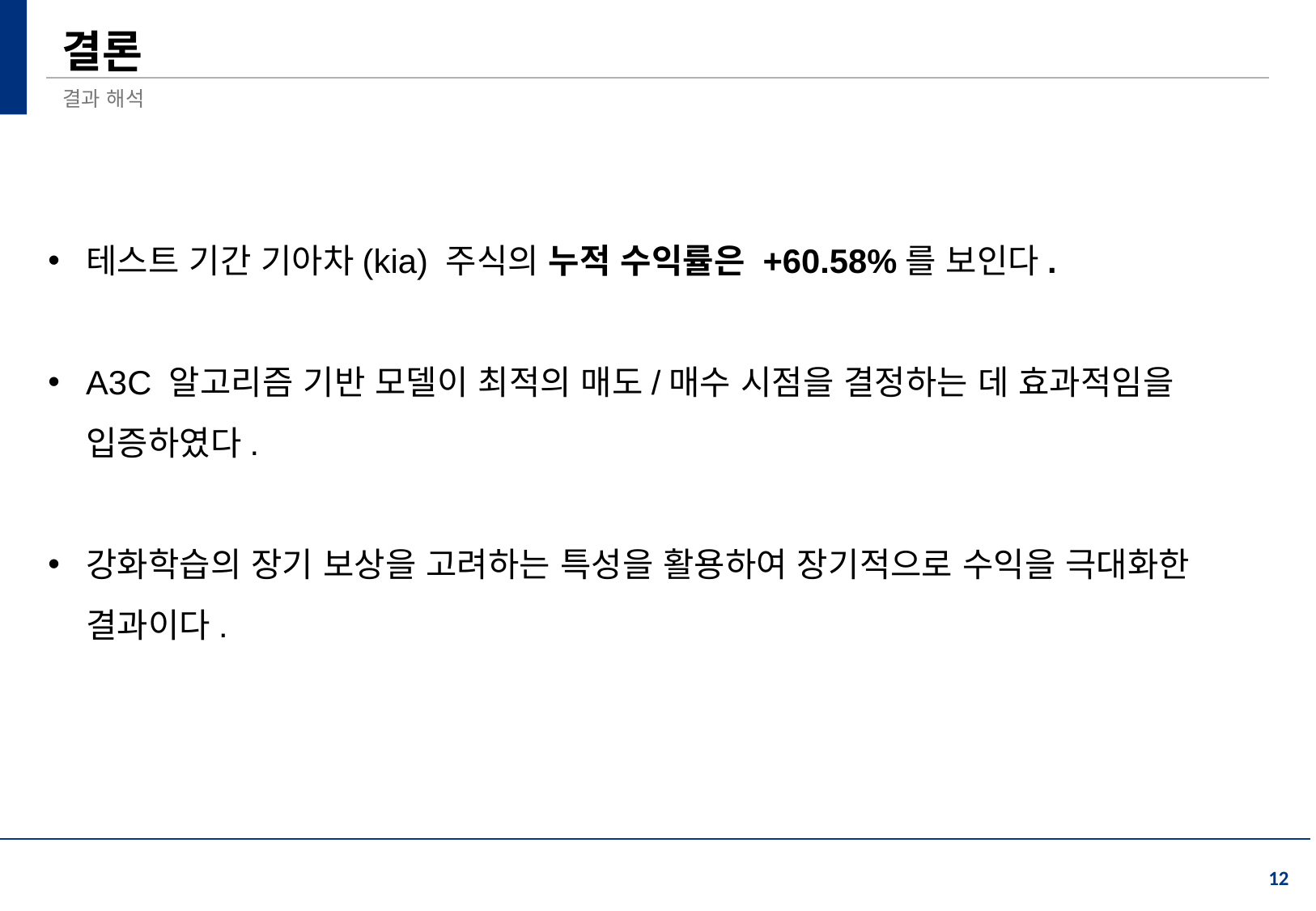

결론
결과 해석
테스트 기간 기아차(kia) 주식의 누적 수익률은 +60.58%를 보인다.

A3C 알고리즘 기반 모델이 최적의 매도/매수 시점을 결정하는 데 효과적임을 입증하였다.

강화학습의 장기 보상을 고려하는 특성을 활용하여 장기적으로 수익을 극대화한 결과이다.

12